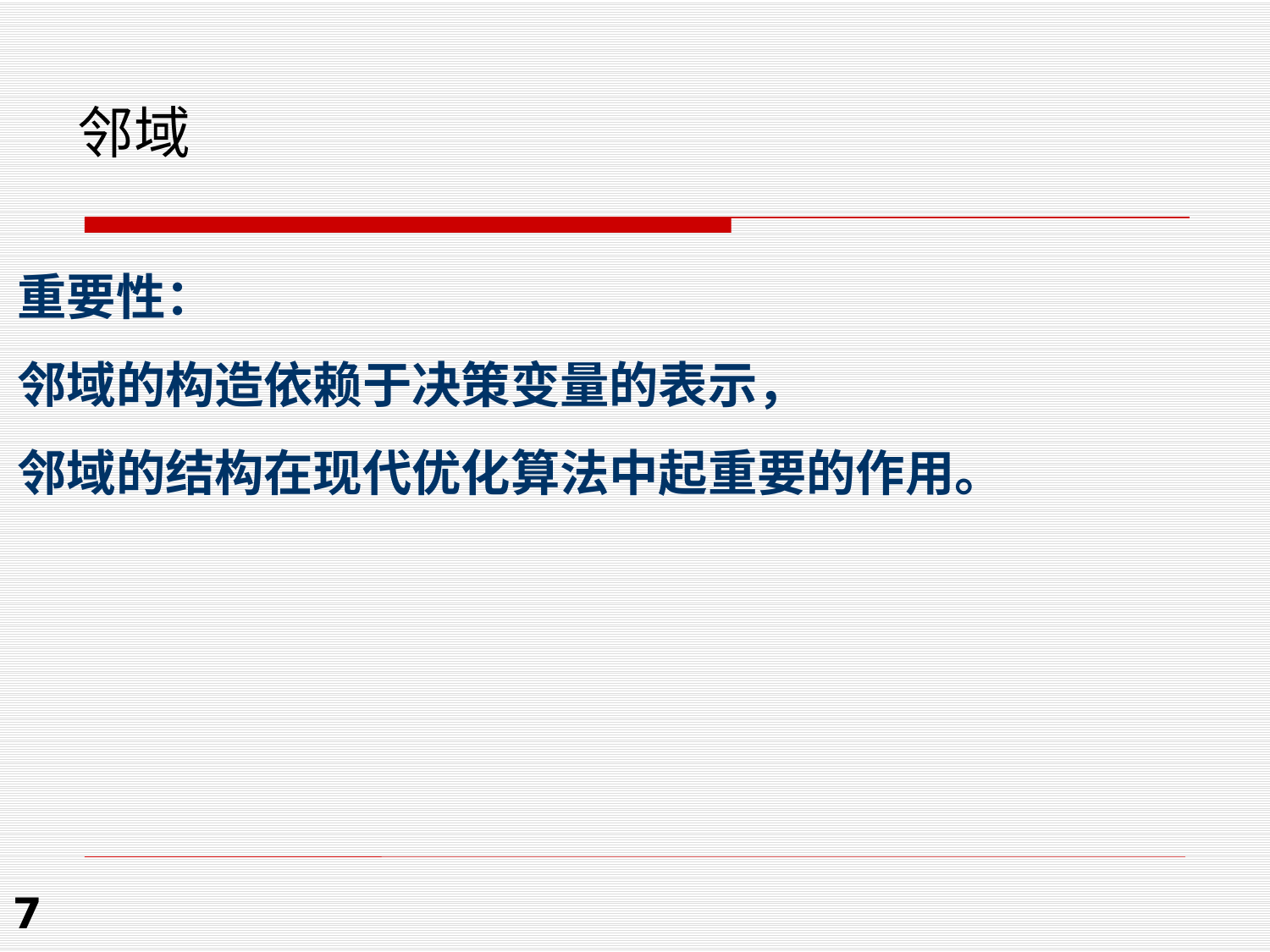

# 邻域
重要性：
邻域的构造依赖于决策变量的表示，
邻域的结构在现代优化算法中起重要的作用。